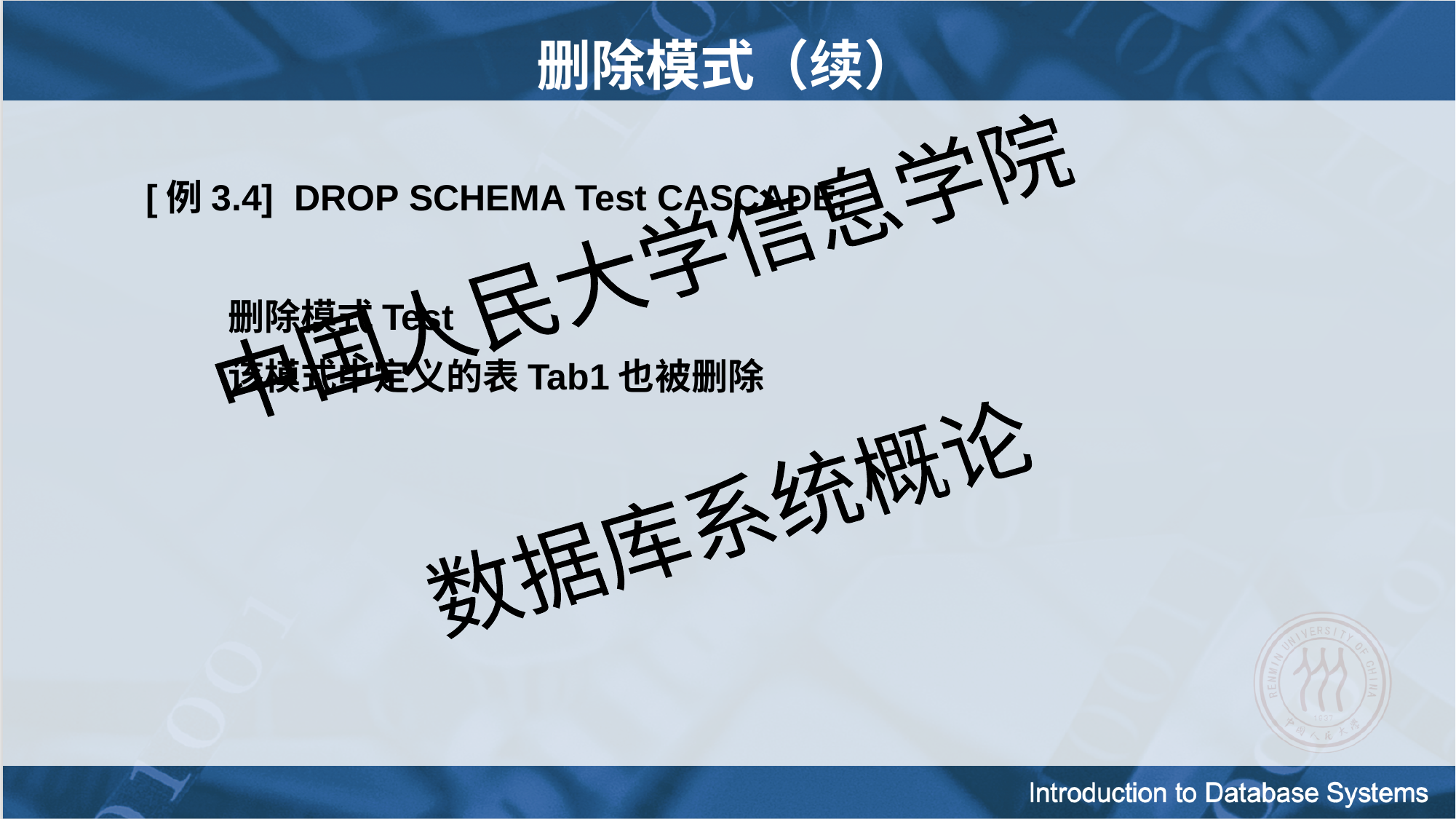

删除模式（续）
[例3.4]  DROP SCHEMA Test CASCADE;

         删除模式Test
         该模式中定义的表Tab1也被删除